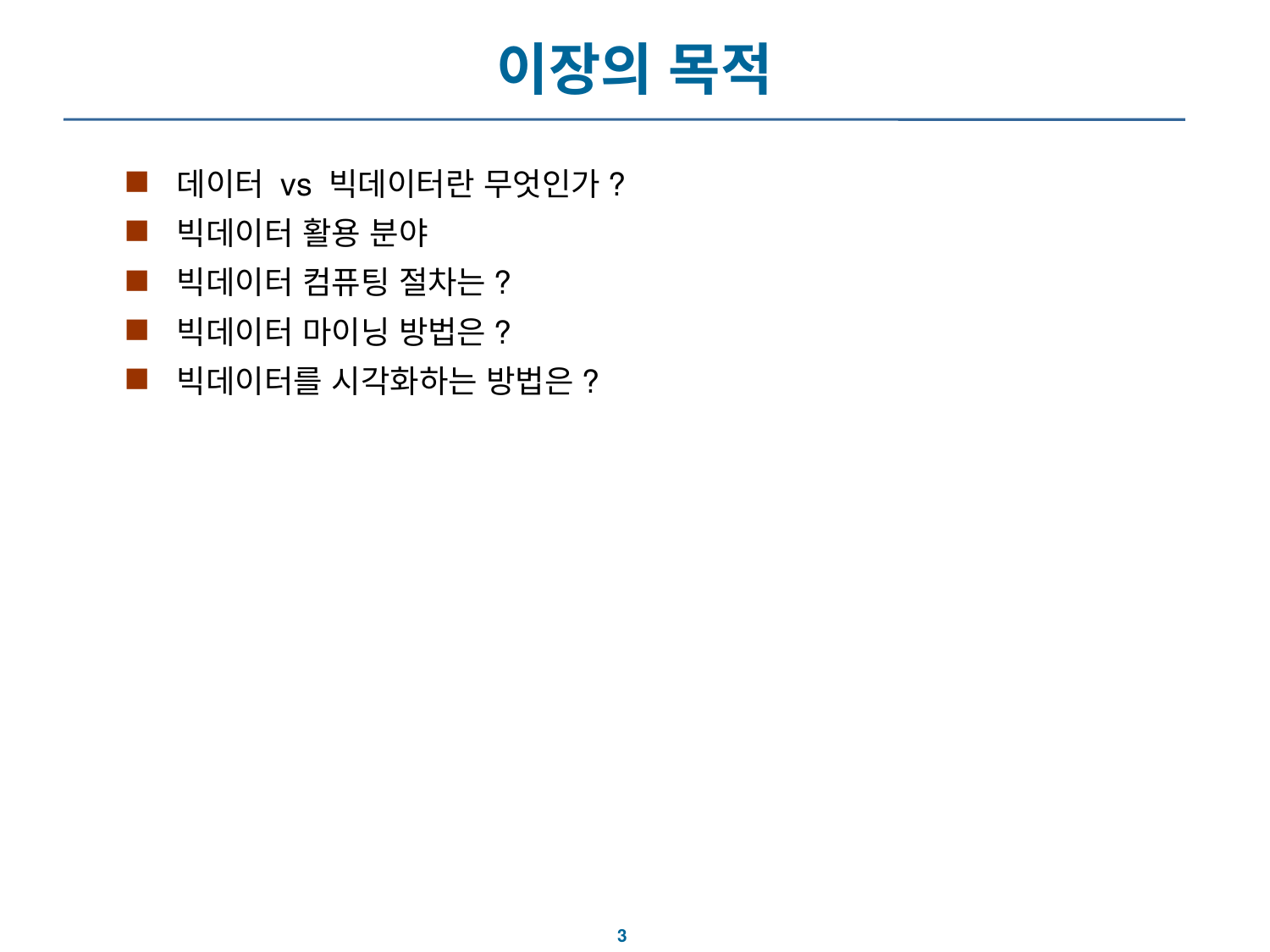

# 이장의 목적
데이터 vs 빅데이터란 무엇인가?
빅데이터 활용 분야
빅데이터 컴퓨팅 절차는?
빅데이터 마이닝 방법은?
빅데이터를 시각화하는 방법은?